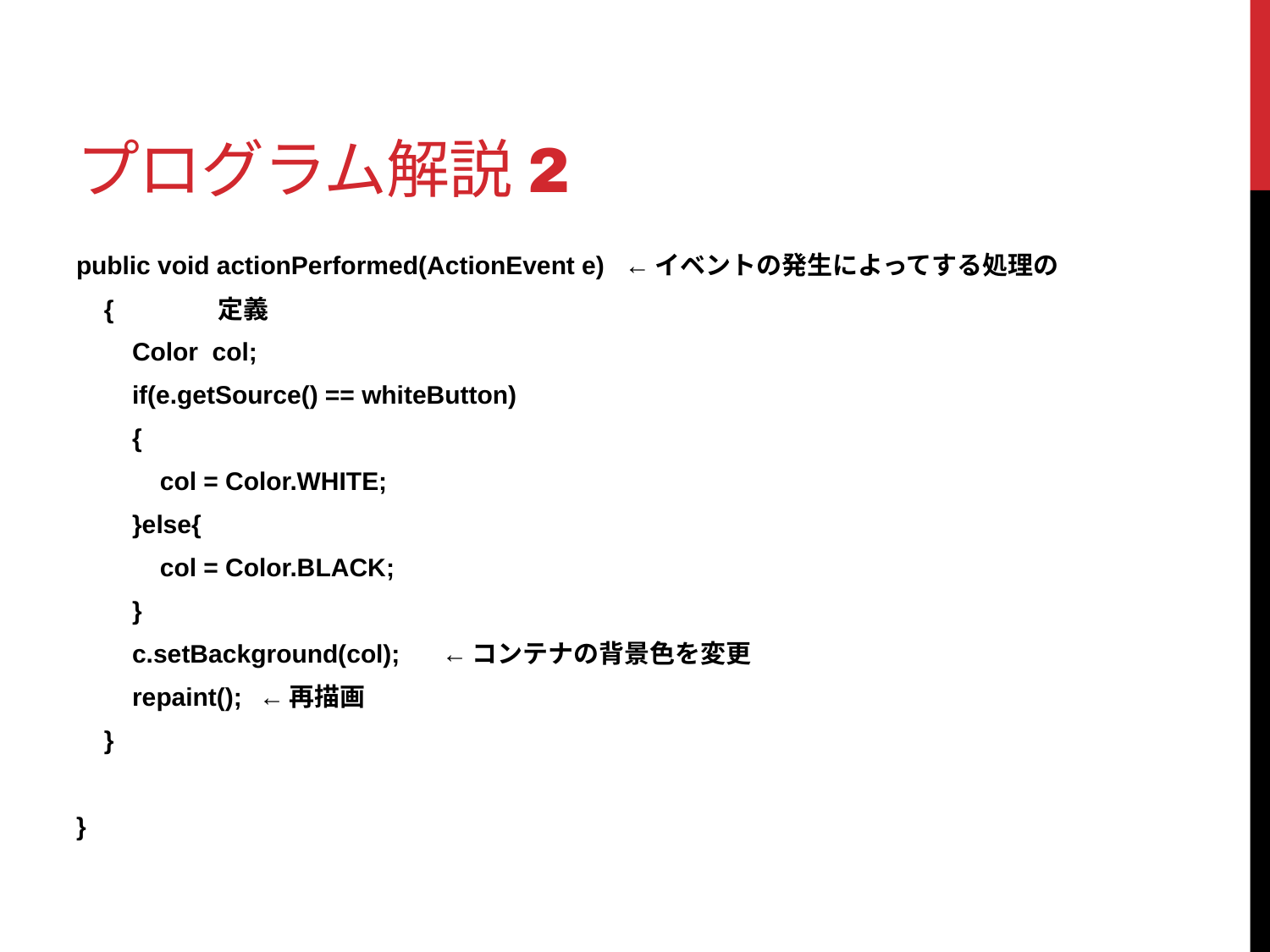

# プログラム解説2
public void actionPerformed(ActionEvent e)	←イベントの発生によってする処理の
    {					　　定義
        Color  col;
        if(e.getSource() == whiteButton)
        {
            col = Color.WHITE;
        }else{
            col = Color.BLACK;
        }
        c.setBackground(col);		←コンテナの背景色を変更
        repaint();			←再描画
    }

}